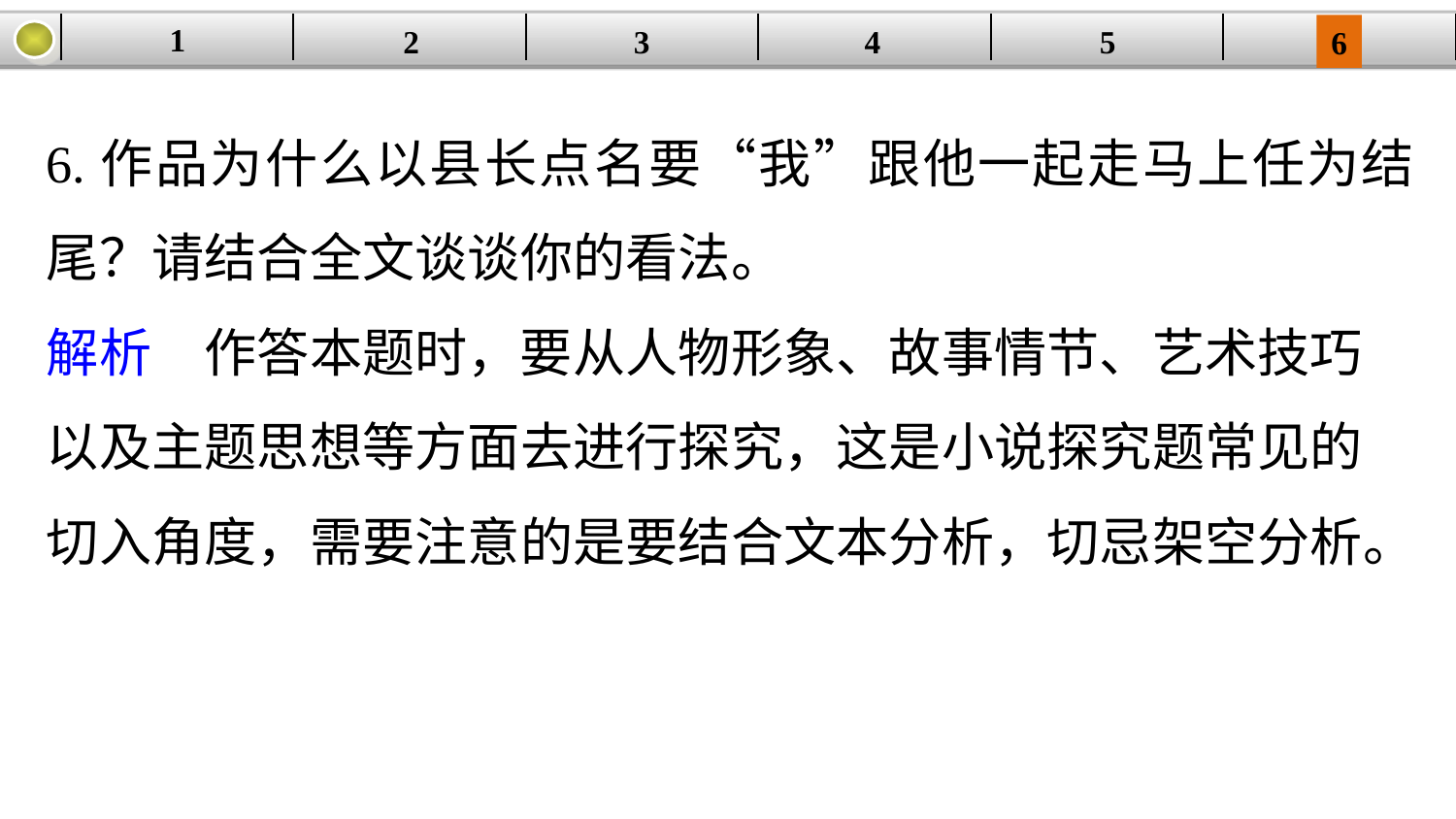

1
|  |  |  |  |  |  |
| --- | --- | --- | --- | --- | --- |
2
3
4
5
6

6.作品为什么以县长点名要“我”跟他一起走马上任为结尾？请结合全文谈谈你的看法。
解析　作答本题时，要从人物形象、故事情节、艺术技巧以及主题思想等方面去进行探究，这是小说探究题常见的切入角度，需要注意的是要结合文本分析，切忌架空分析。